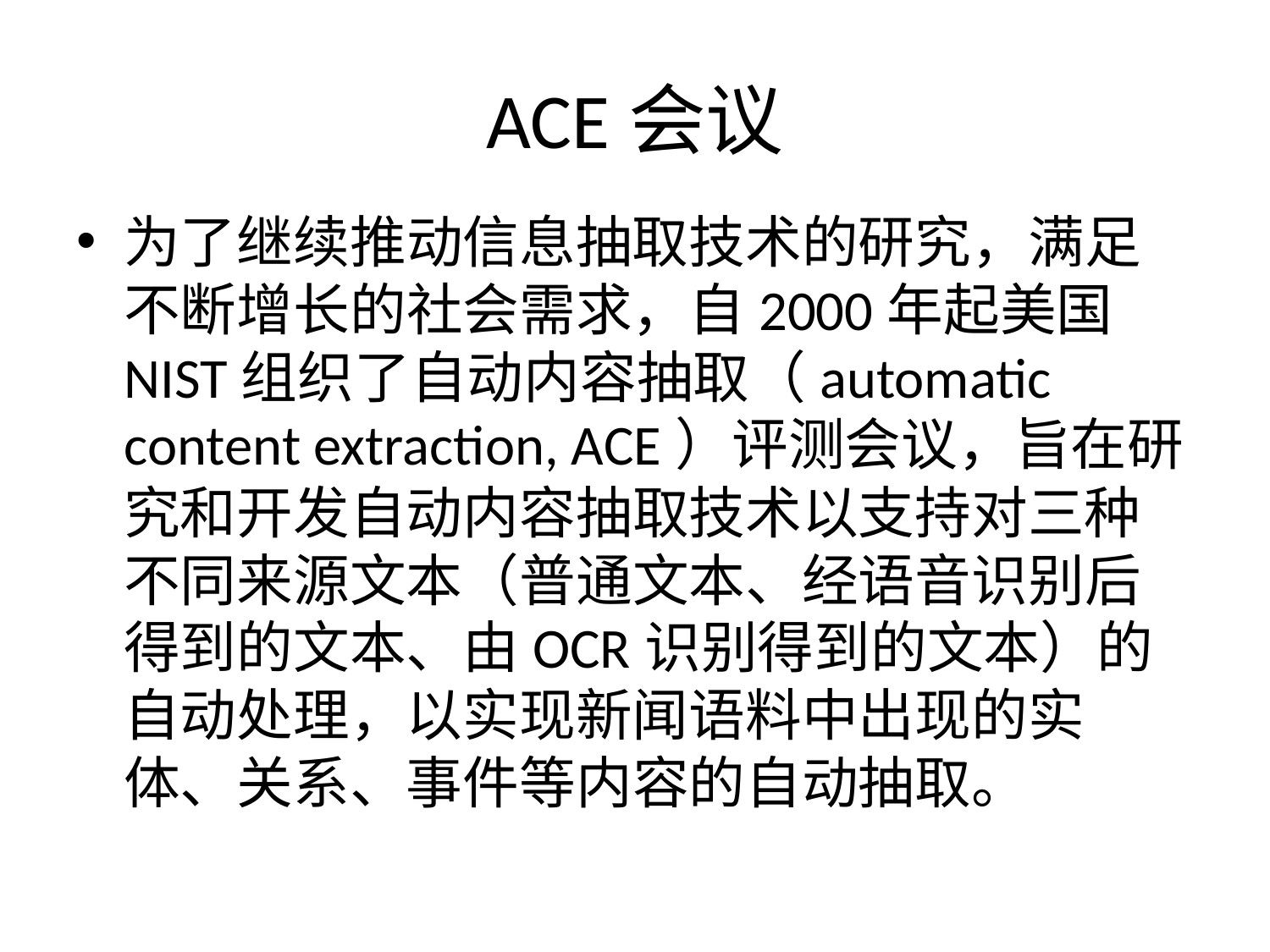

# ACE会议
为了继续推动信息抽取技术的研究，满足不断增长的社会需求，自2000年起美国NIST组织了自动内容抽取（automatic content extraction, ACE）评测会议，旨在研究和开发自动内容抽取技术以支持对三种不同来源文本（普通文本、经语音识别后得到的文本、由OCR识别得到的文本）的自动处理，以实现新闻语料中出现的实体、关系、事件等内容的自动抽取。